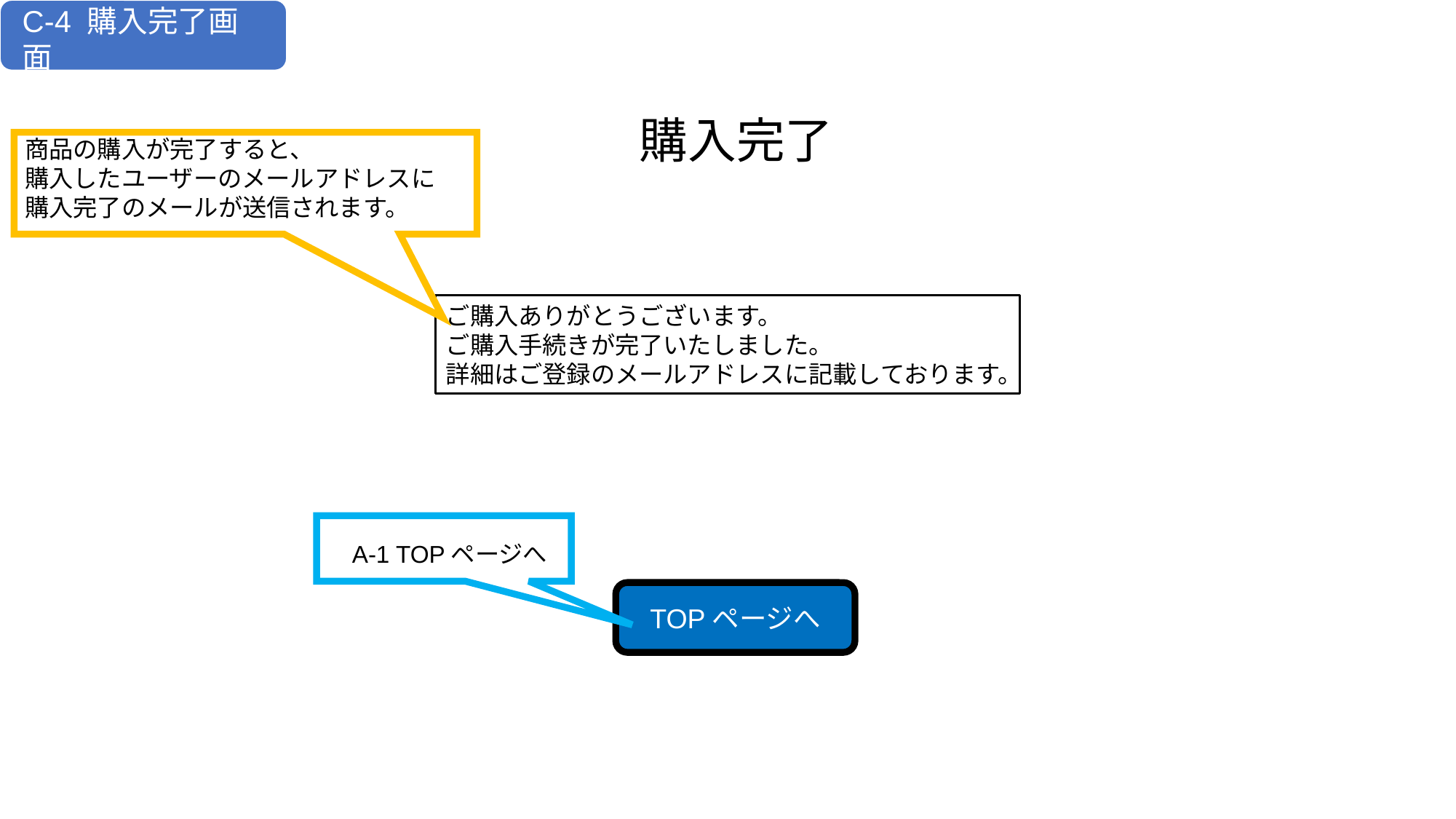

C-4 購入完了画面
購入完了
商品の購入が完了すると、
購入したユーザーのメールアドレスに
購入完了のメールが送信されます。

ご購入ありがとうございます。
ご購入手続きが完了いたしました。
詳細はご登録のメールアドレスに記載しております。

A-1 TOPページへ

TOPページへ